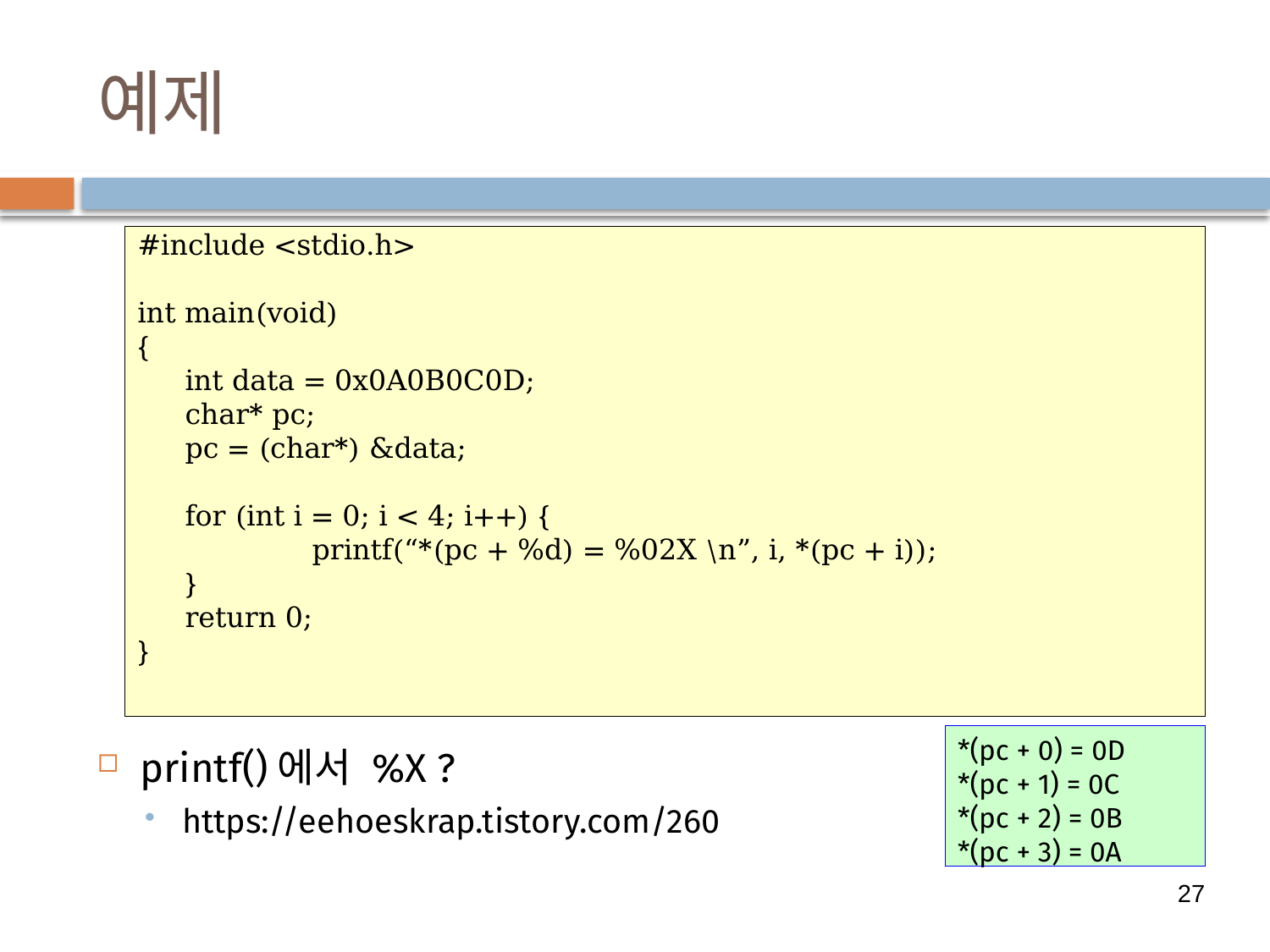

# 예제
#include <stdio.h>

int main(void)
{
	int data = 0x0A0B0C0D;
	char* pc;
	pc = (char*) &data;

	for (int i = 0; i < 4; i++) {
		printf(“*(pc + %d) = %02X \n”, i, *(pc + i));
	}
	return 0;
}

*(pc + 0) = 0D
*(pc + 1) = 0C
*(pc + 2) = 0B
*(pc + 3) = 0A
printf()에서 %X ?
https://eehoeskrap.tistory.com/260

27